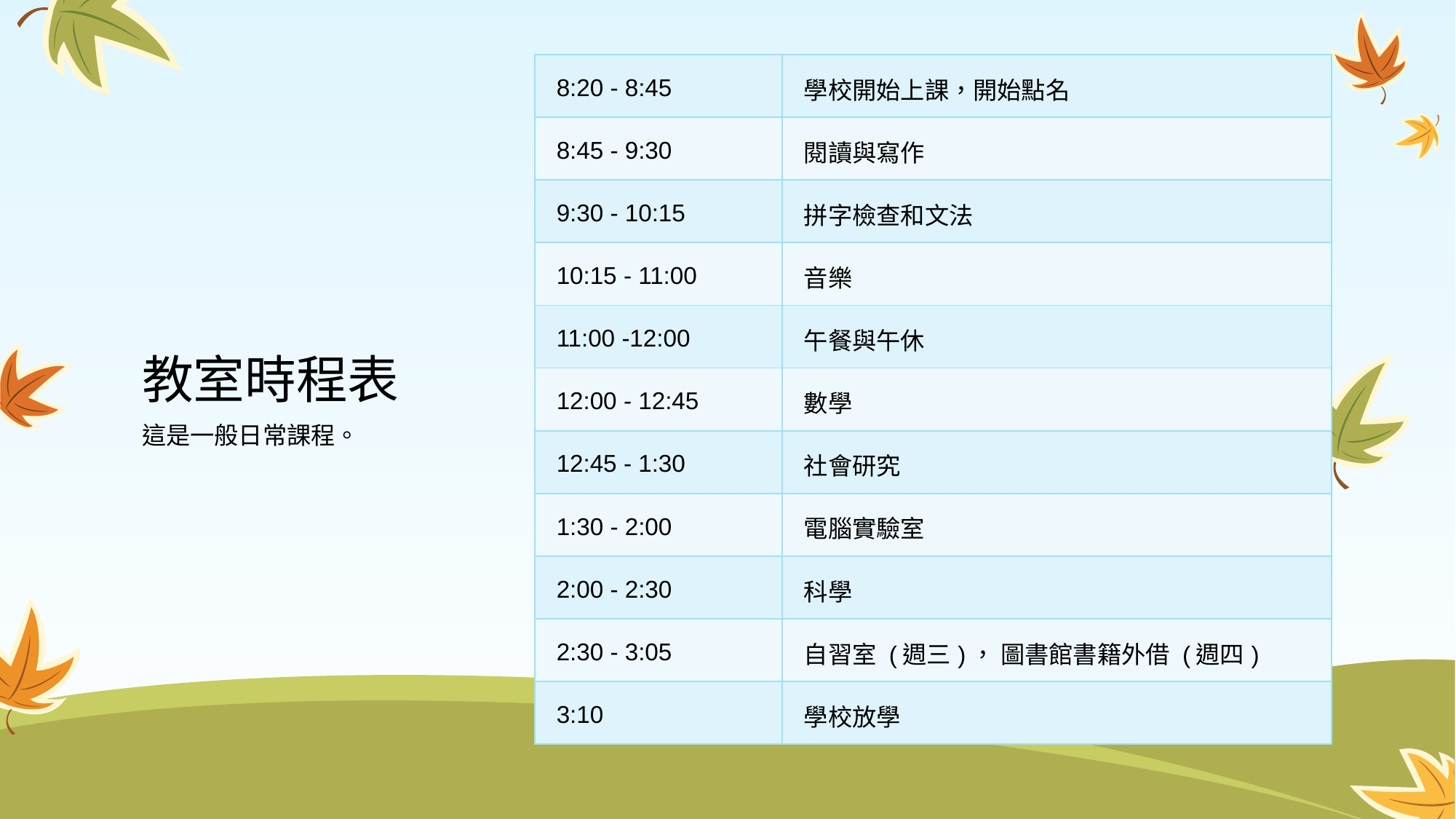

| 8:20 - 8:45 | 學校開始上課，開始點名 |
| --- | --- |
| 8:45 - 9:30 | 閱讀與寫作 |
| 9:30 - 10:15 | 拼字檢查和文法 |
| 10:15 - 11:00 | 音樂 |
| 11:00 -12:00 | 午餐與午休 |
| 12:00 - 12:45 | 數學 |
| 12:45 - 1:30 | 社會研究 |
| 1:30 - 2:00 | 電腦實驗室 |
| 2:00 - 2:30 | 科學 |
| 2:30 - 3:05 | 自習室 (週三)， 圖書館書籍外借 (週四) |
| 3:10 | 學校放學 |
# 教室時程表
這是一般日常課程。